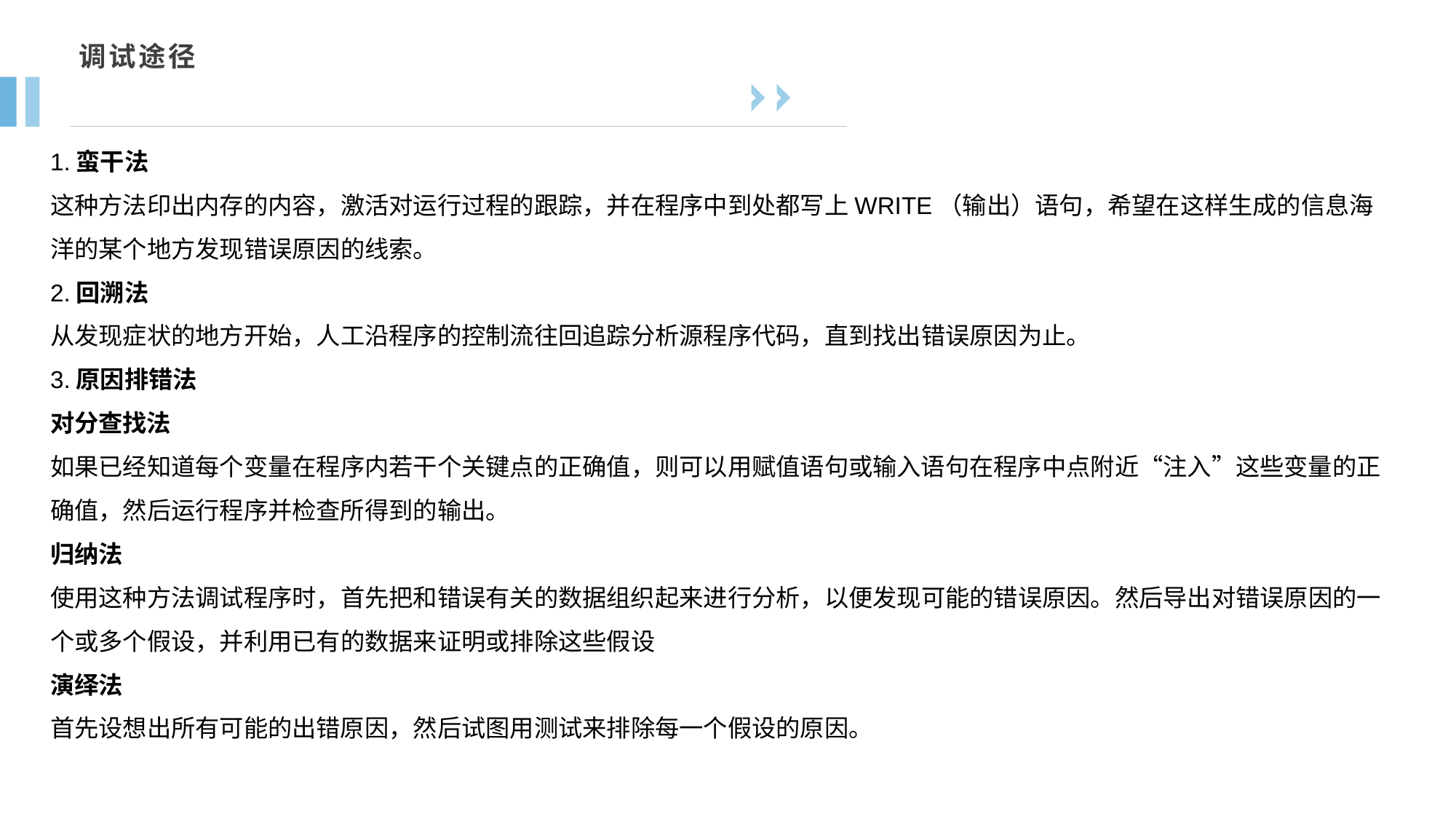

调试途径

1.蛮干法
这种方法印出内存的内容，激活对运行过程的跟踪，并在程序中到处都写上WRITE（输出）语句，希望在这样生成的信息海洋的某个地方发现错误原因的线索。
2.回溯法
从发现症状的地方开始，人工沿程序的控制流往回追踪分析源程序代码，直到找出错误原因为止。
3.原因排错法
对分查找法
如果已经知道每个变量在程序内若干个关键点的正确值，则可以用赋值语句或输入语句在程序中点附近“注入”这些变量的正确值，然后运行程序并检查所得到的输出。
归纳法
使用这种方法调试程序时，首先把和错误有关的数据组织起来进行分析，以便发现可能的错误原因。然后导出对错误原因的一个或多个假设，并利用已有的数据来证明或排除这些假设
演绎法
首先设想出所有可能的出错原因，然后试图用测试来排除每一个假设的原因。